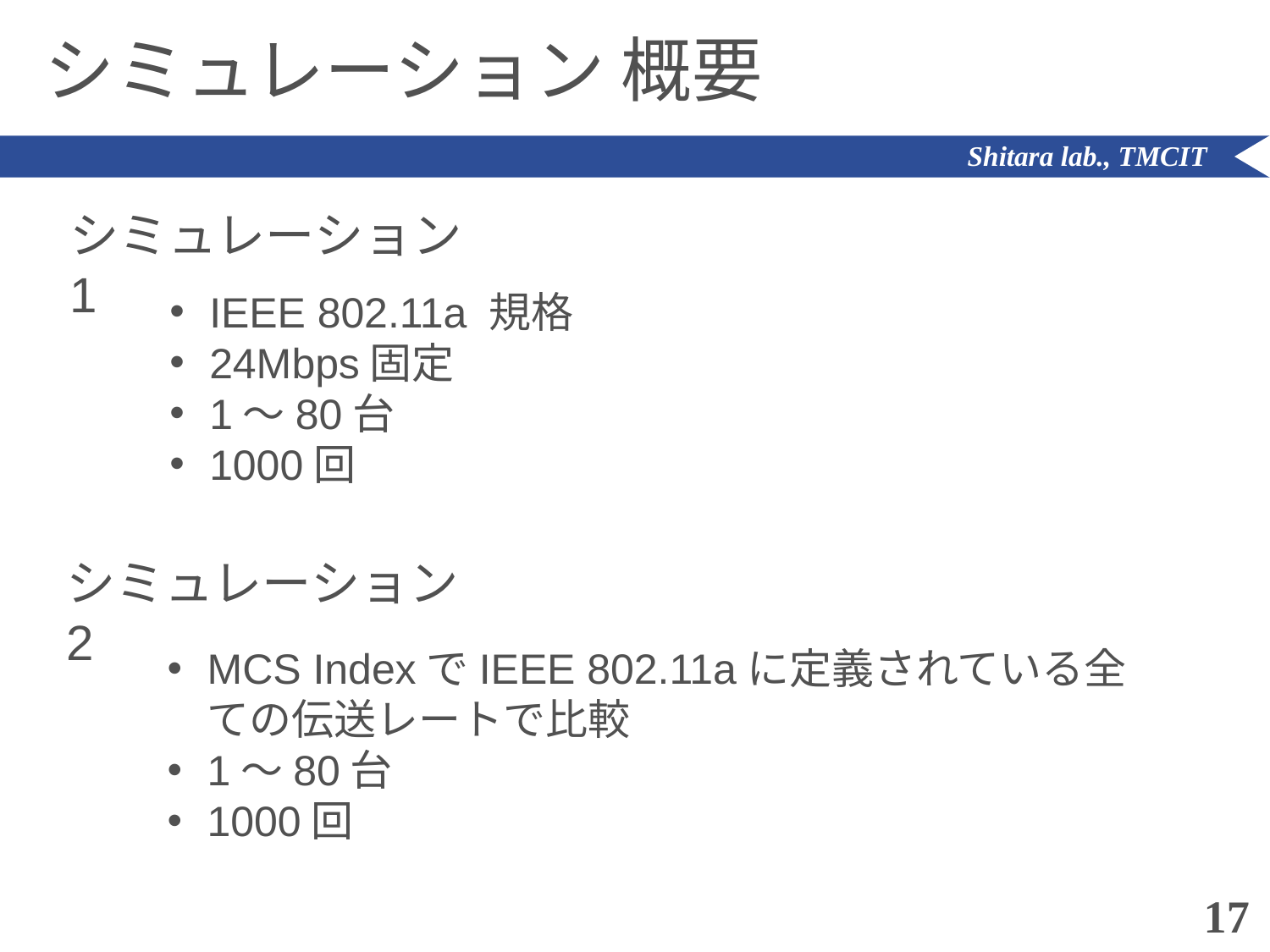

# シミュレーション 概要
シミュレーション1
IEEE 802.11a 規格
24Mbps固定
1～80台
1000回
シミュレーション2
MCS IndexでIEEE 802.11aに定義されている全ての伝送レートで比較
1～80台
1000回
17